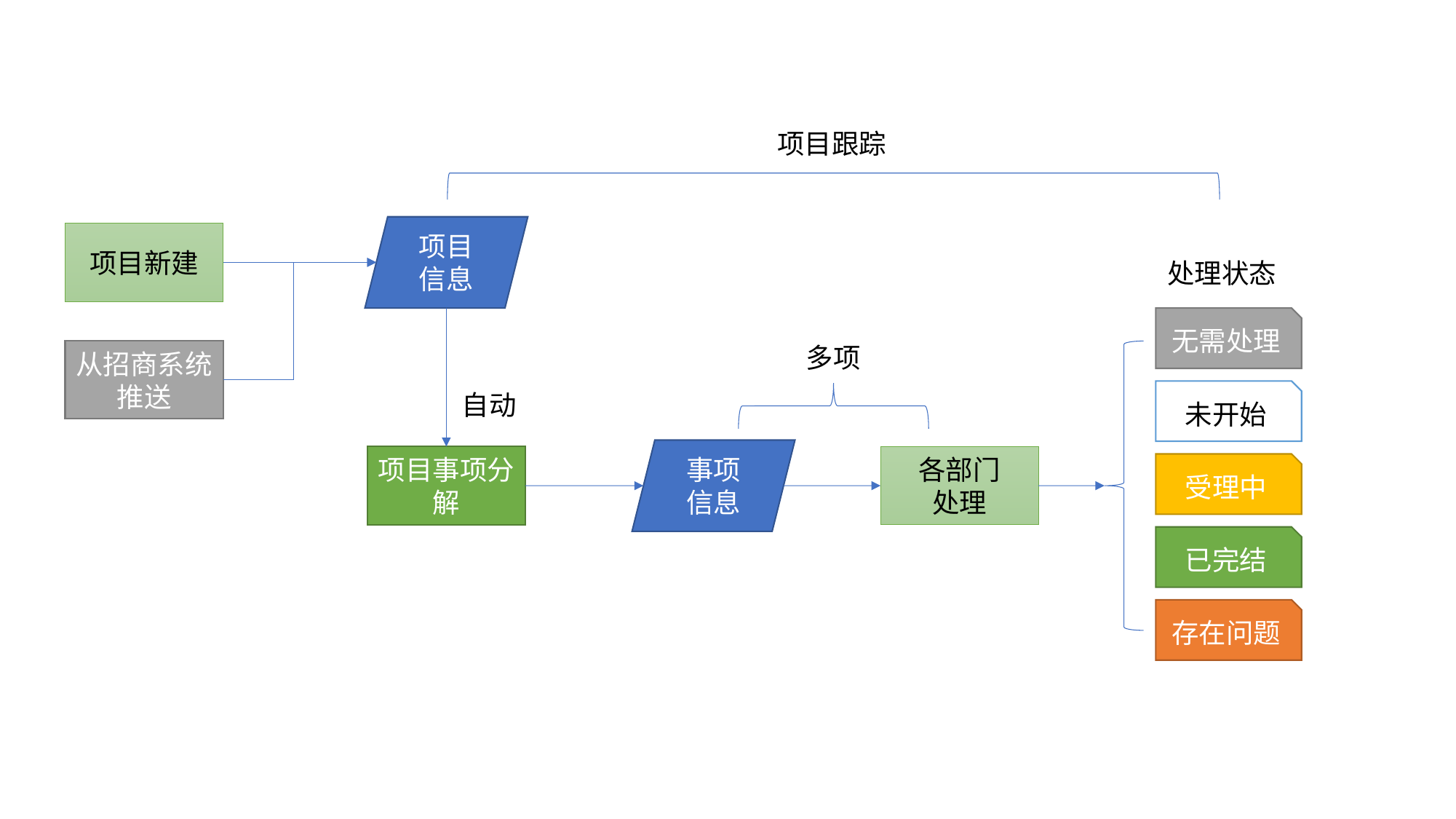

项目跟踪
项目
信息
项目新建
处理状态
无需处理

多项
从招商系统推送

未开始
自动
事项
信息
各部门
处理
项目事项分解
受理中
已完结
存在问题